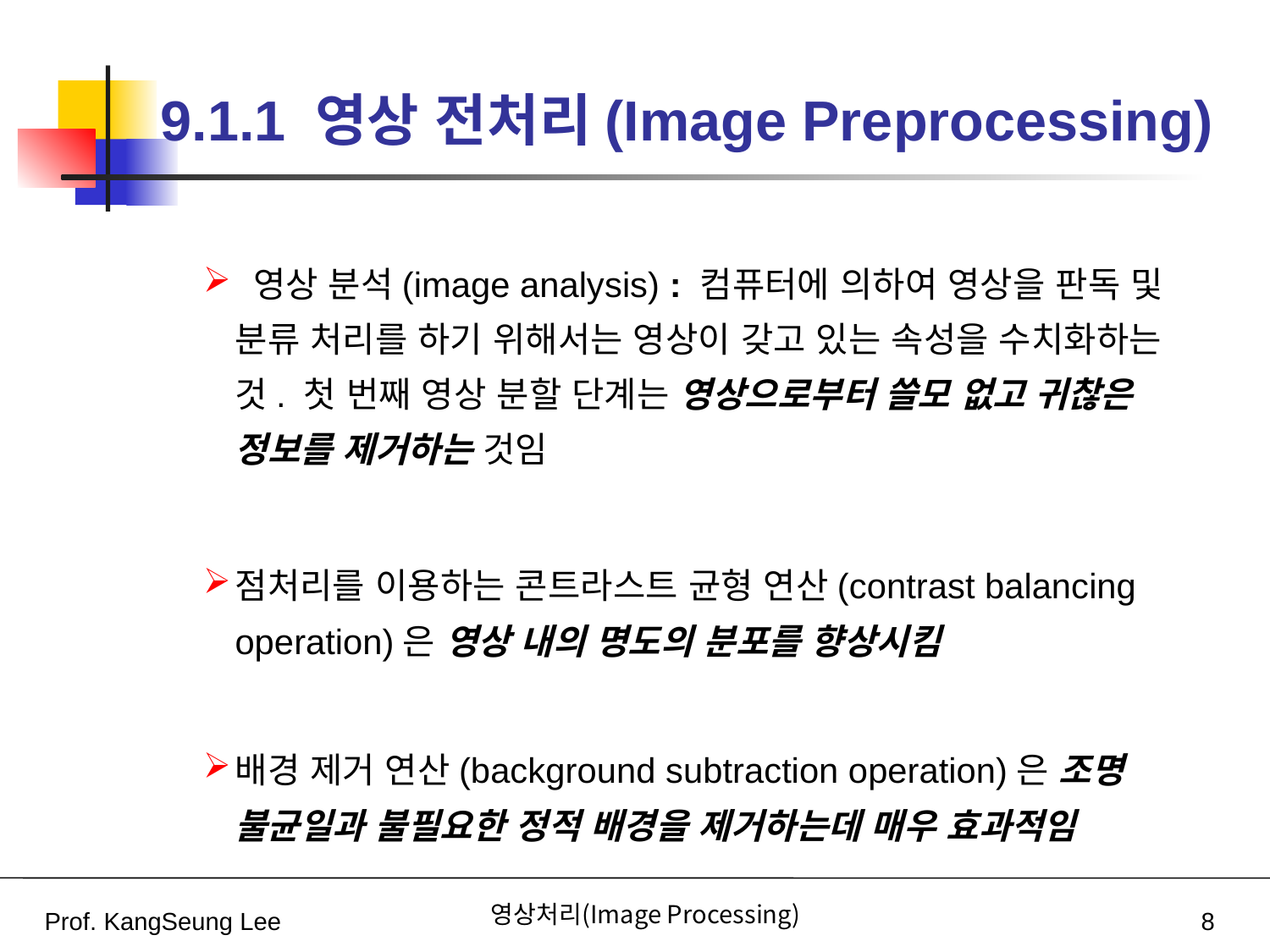

# 9.1.1 영상 전처리(Image Preprocessing)
 영상 분석(image analysis) : 컴퓨터에 의하여 영상을 판독 및 분류 처리를 하기 위해서는 영상이 갖고 있는 속성을 수치화하는 것. 첫 번째 영상 분할 단계는 영상으로부터 쓸모 없고 귀찮은 정보를 제거하는 것임

점처리를 이용하는 콘트라스트 균형 연산(contrast balancing operation)은 영상 내의 명도의 분포를 향상시킴

배경 제거 연산(background subtraction operation)은 조명 불균일과 불필요한 정적 배경을 제거하는데 매우 효과적임
Prof. KangSeung Lee
영상처리(Image Processing)
8